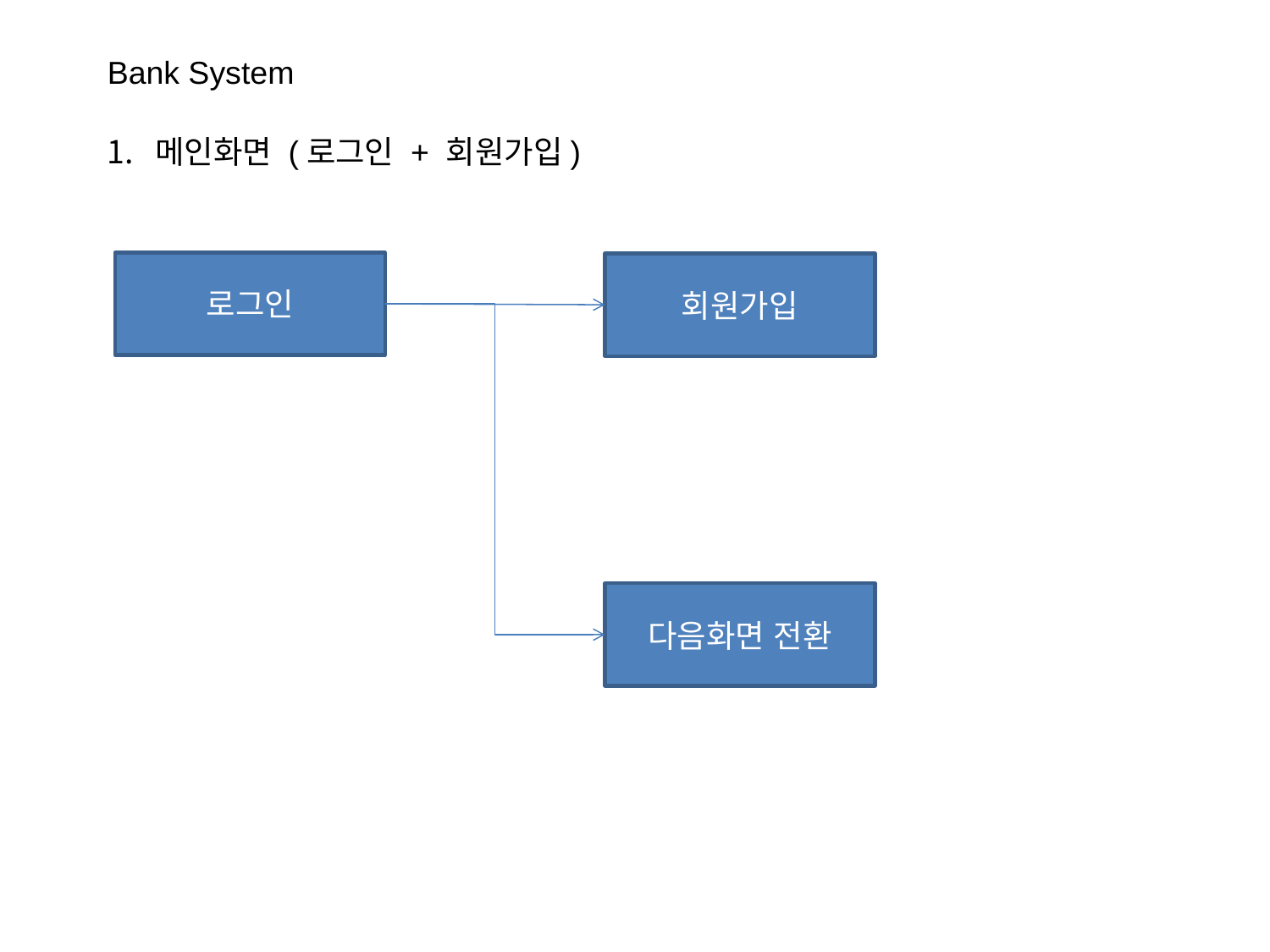

Bank System
메인화면 (로그인 + 회원가입)

로그인
회원가입
다음화면 전환